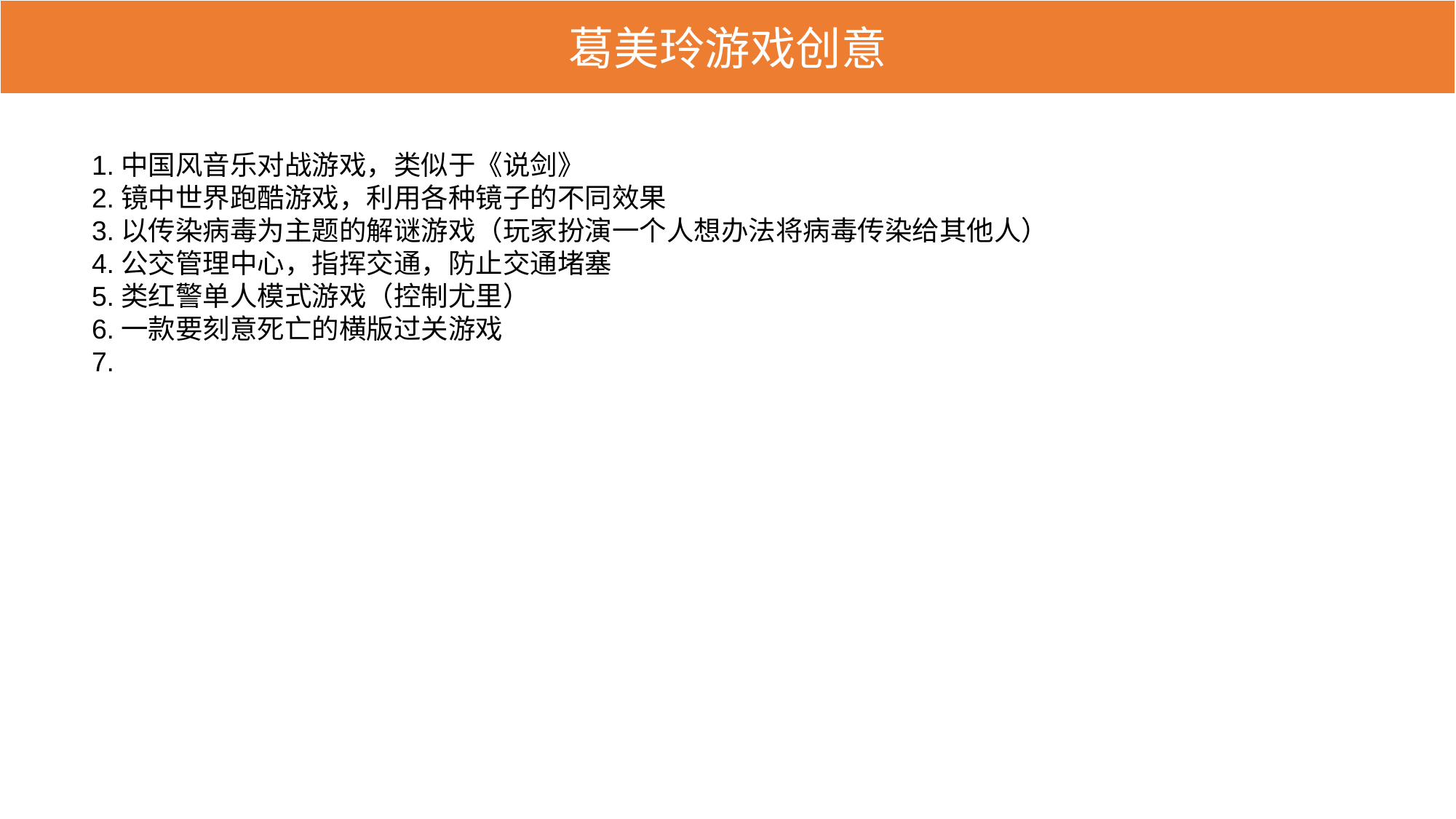

葛美玲游戏创意
1.中国风音乐对战游戏，类似于《说剑》
2.镜中世界跑酷游戏，利用各种镜子的不同效果
3.以传染病毒为主题的解谜游戏（玩家扮演一个人想办法将病毒传染给其他人）
4.公交管理中心，指挥交通，防止交通堵塞
5.类红警单人模式游戏（控制尤里）
6.一款要刻意死亡的横版过关游戏
7.